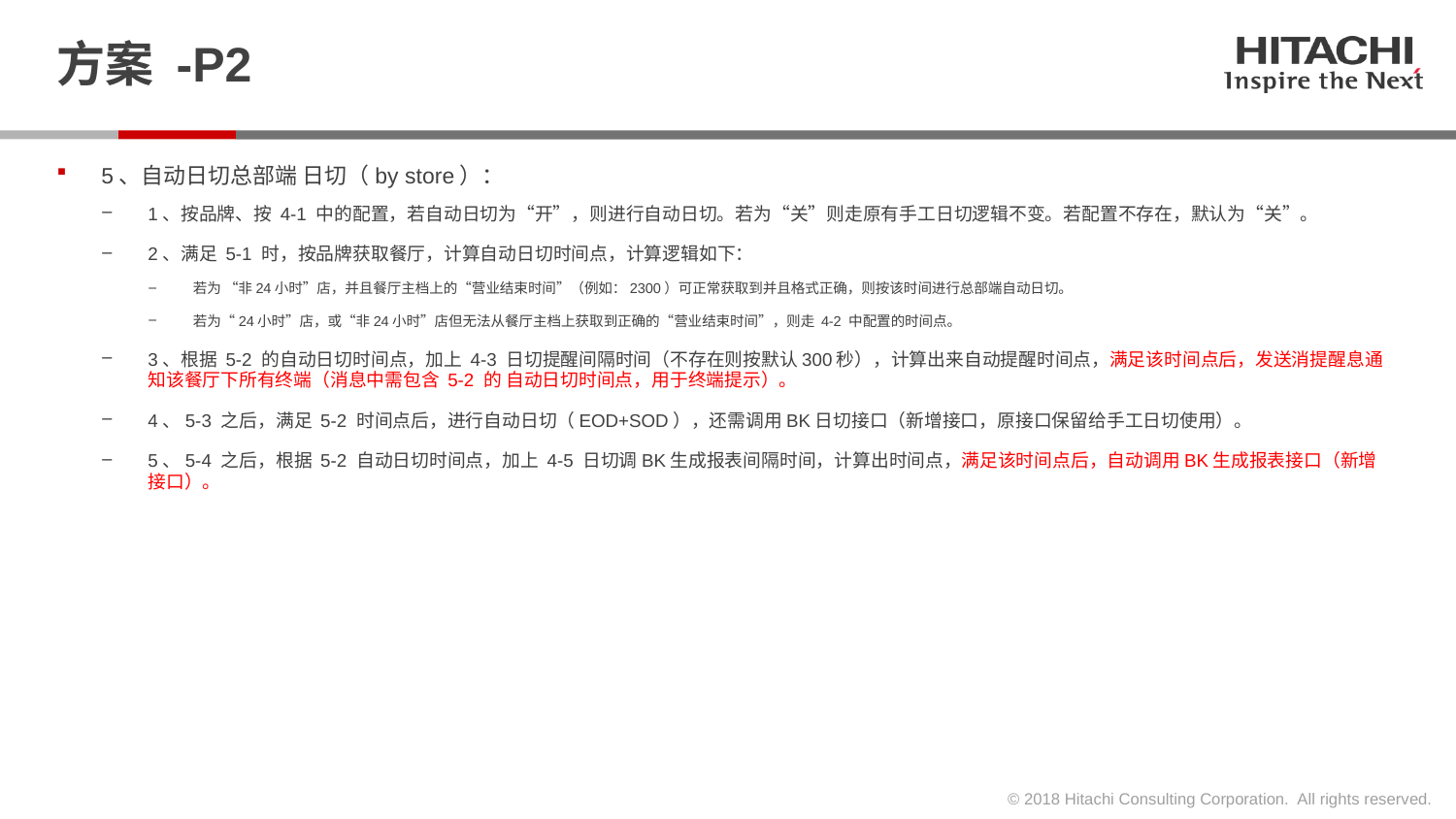

# 方案 -P2
5、自动日切总部端 日切（by store）：
1、按品牌、按 4-1 中的配置，若自动日切为“开”，则进行自动日切。若为“关”则走原有手工日切逻辑不变。若配置不存在，默认为“关”。
2、满足 5-1 时，按品牌获取餐厅，计算自动日切时间点，计算逻辑如下：
若为 “非24小时”店，并且餐厅主档上的“营业结束时间”（例如：2300）可正常获取到并且格式正确，则按该时间进行总部端自动日切。
若为“24小时”店，或“非24小时”店但无法从餐厅主档上获取到正确的“营业结束时间”，则走 4-2 中配置的时间点。
3、根据 5-2 的自动日切时间点，加上 4-3 日切提醒间隔时间（不存在则按默认300秒），计算出来自动提醒时间点，满足该时间点后，发送消提醒息通知该餐厅下所有终端（消息中需包含 5-2 的 自动日切时间点，用于终端提示）。
4、5-3 之后，满足 5-2 时间点后，进行自动日切（EOD+SOD），还需调用BK日切接口（新增接口，原接口保留给手工日切使用）。
5、5-4 之后，根据 5-2 自动日切时间点，加上 4-5 日切调BK生成报表间隔时间，计算出时间点，满足该时间点后，自动调用BK生成报表接口（新增接口）。